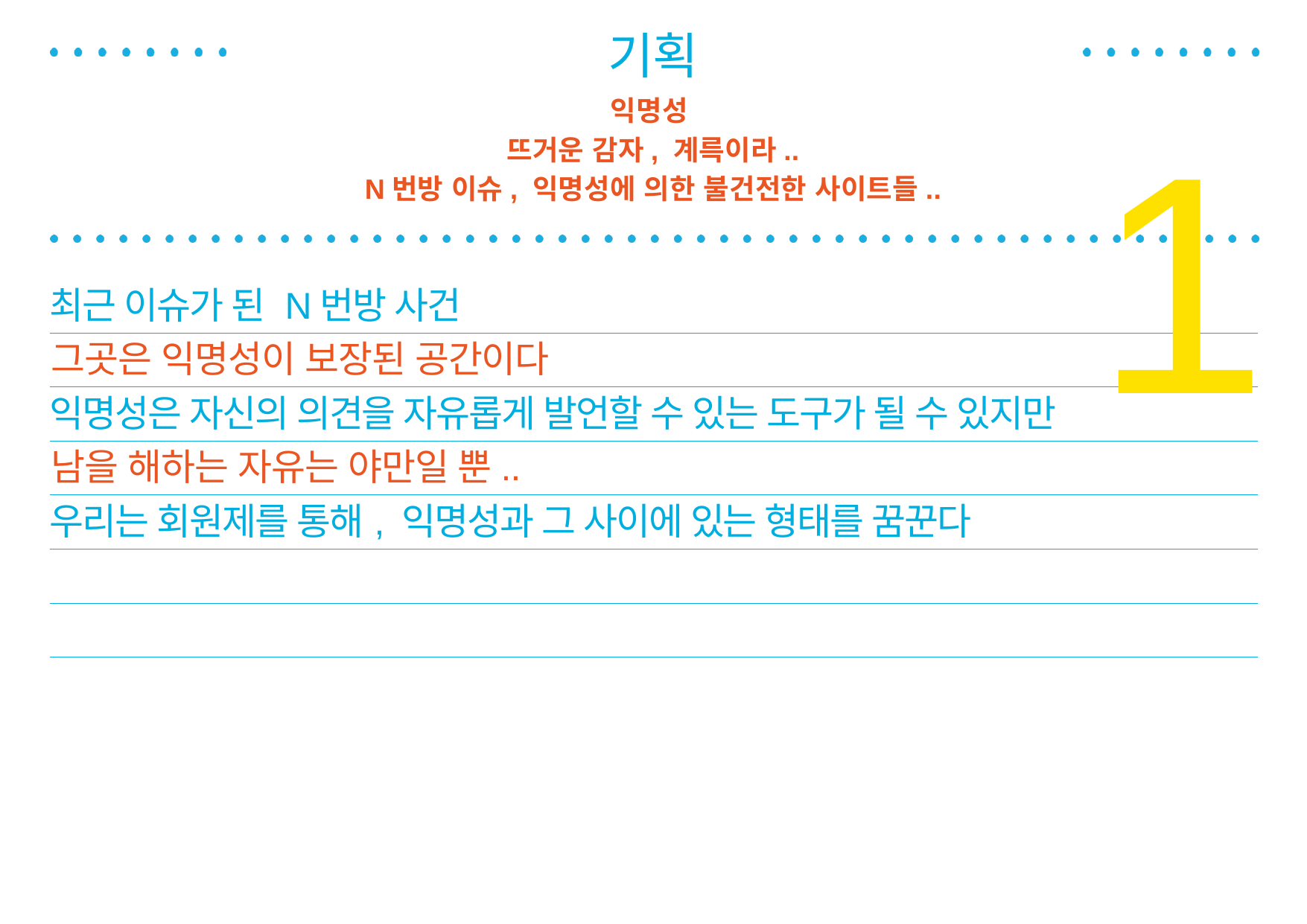

기획
익명성
뜨거운 감자, 계륵이라..
N번방 이슈, 익명성에 의한 불건전한 사이트들..
1
| 최근 이슈가 된 N번방 사건 |
| --- |
|  |
| 익명성은 자신의 의견을 자유롭게 발언할 수 있는 도구가 될 수 있지만 |
|  |
| 우리는 회원제를 통해, 익명성과 그 사이에 있는 형태를 꿈꾼다 |
|  |
|  |
|  |
그곳은 익명성이 보장된 공간이다

남을 해하는 자유는 야만일 뿐..